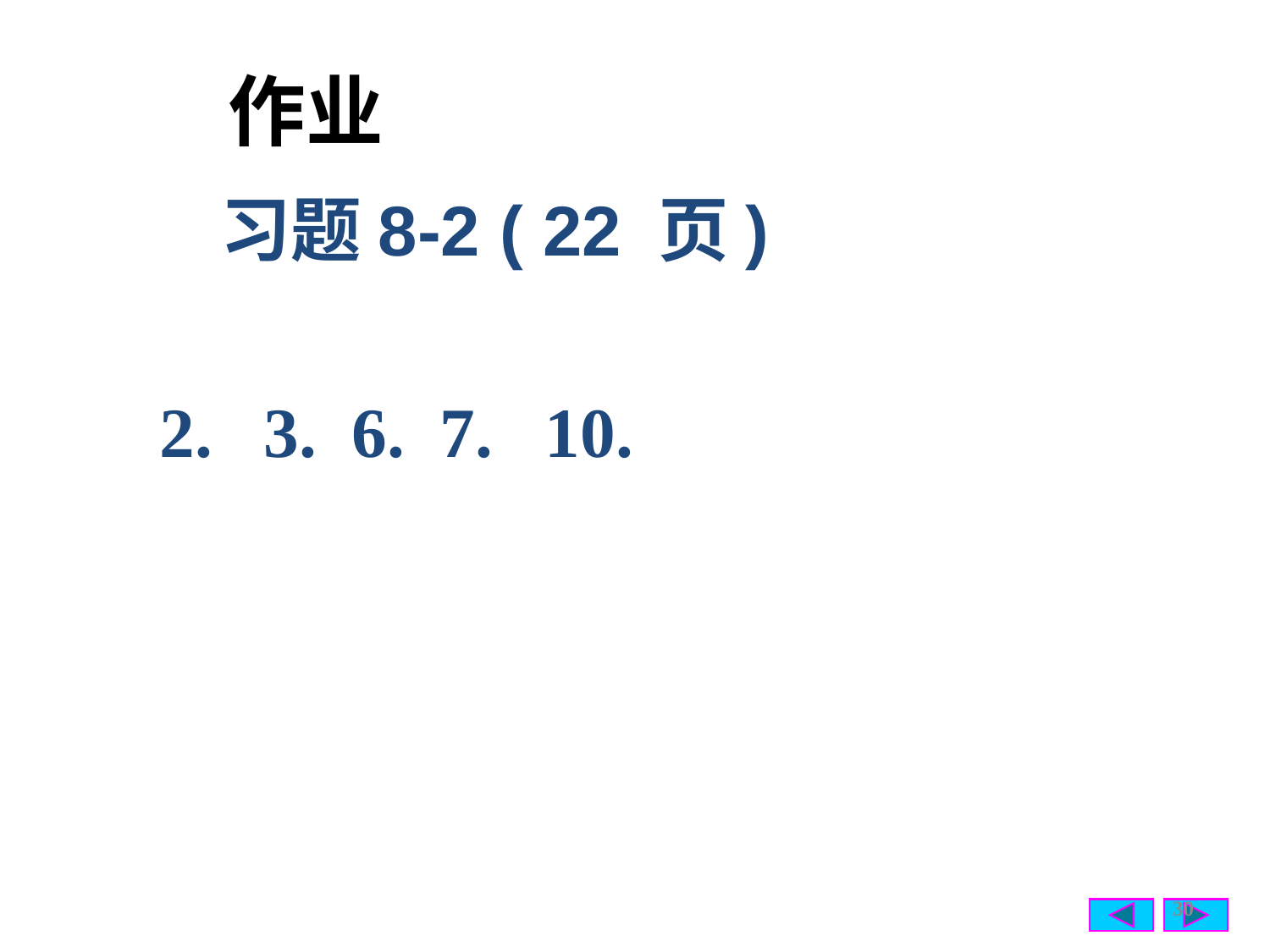

作业
习题8-2 ( 22 页)
 2.    3.  6.  7.   10.
30